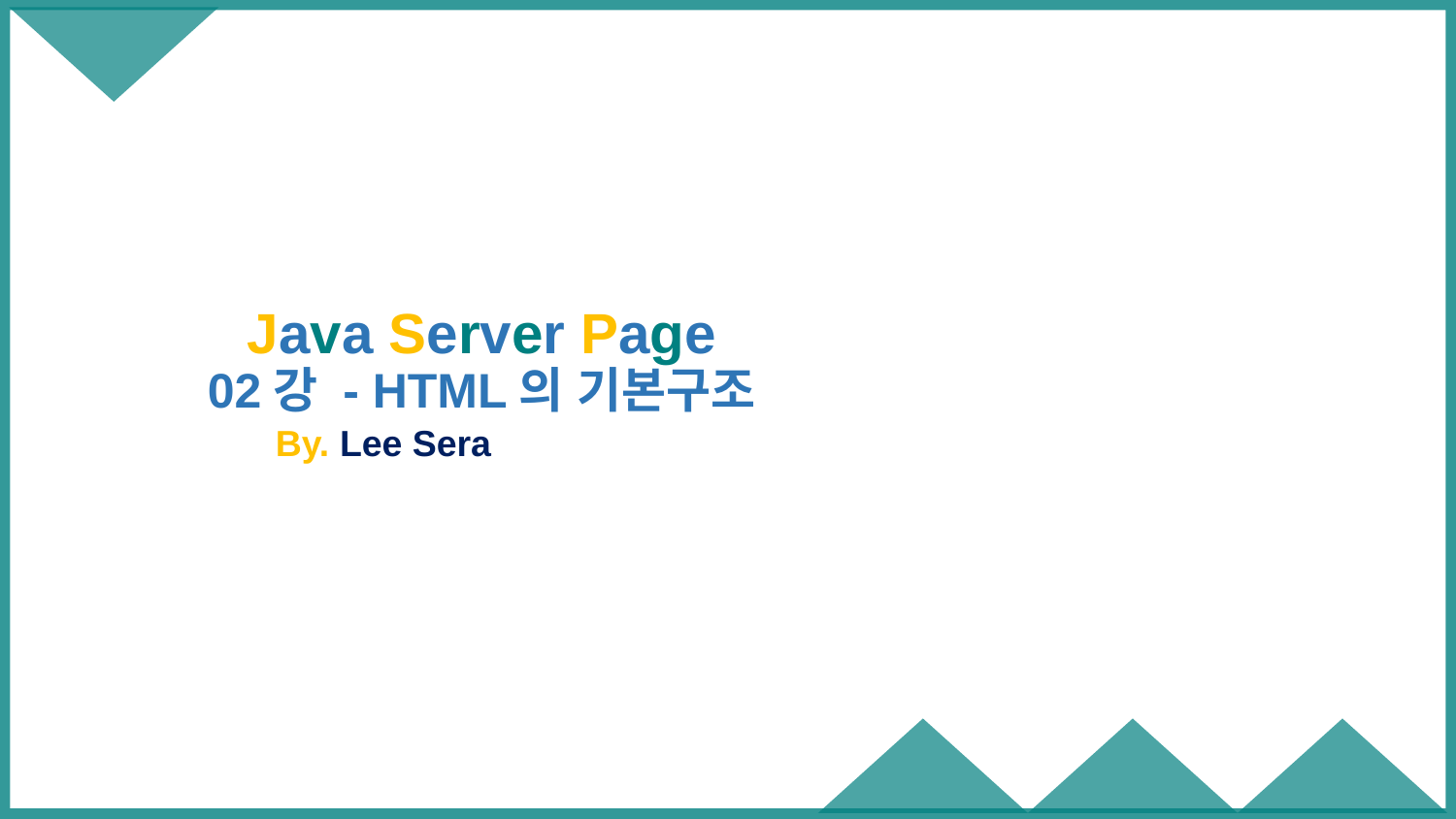

# Java Server Page 02강 - HTML의 기본구조
By. Lee Sera